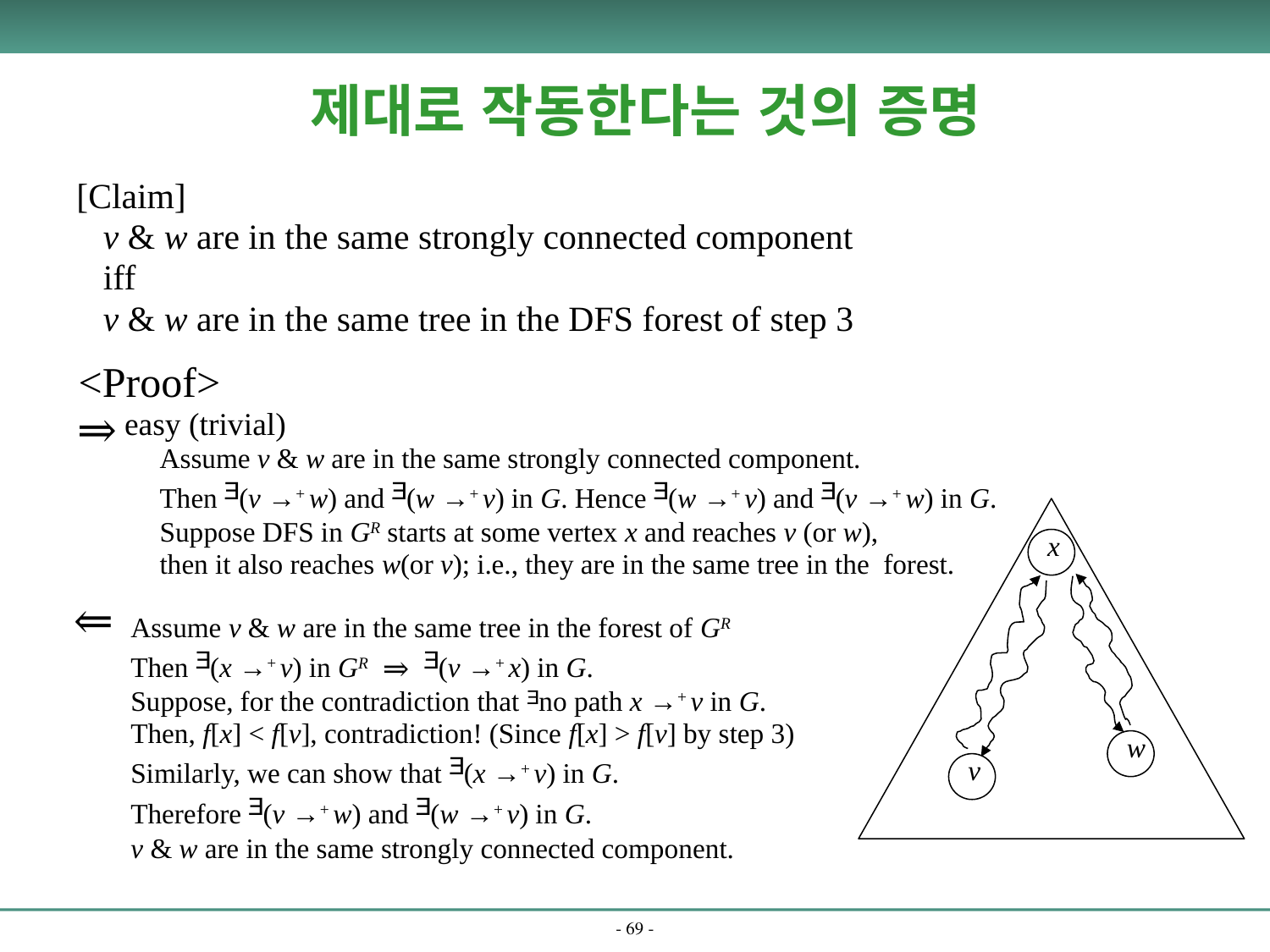

# 제대로 작동한다는 것의 증명
[Claim]
   v & w are in the same strongly connected component
   iff
   v & w are in the same tree in the DFS forest of step 3

<Proof>
⇒
easy (trivial)
     Assume v & w are in the same strongly connected component.
     Then ᴲ(v →+ w) and ᴲ(w →+ v) in G. Hence ᴲ(w →+ v) and ᴲ(v →+ w) in G.
     Suppose DFS in GR starts at some vertex x and reaches v (or w),
     then it also reaches w(or v); i.e., they are in the same tree in the  forest.

x

⇒
Assume v & w are in the same tree in the forest of GR
Then ᴲ(x →+ v) in GR  ⇒  ᴲ(v →+ x) in G.
Suppose, for the contradiction that ᴲno path x →+ v in G.
Then, f[x] < f[v], contradiction! (Since f[x] > f[v] by step 3)
Similarly, we can show that ᴲ(x →+ v) in G.
Therefore ᴲ(v →+ w) and ᴲ(w →+ v) in G.
v & w are in the same strongly connected component.

w
v